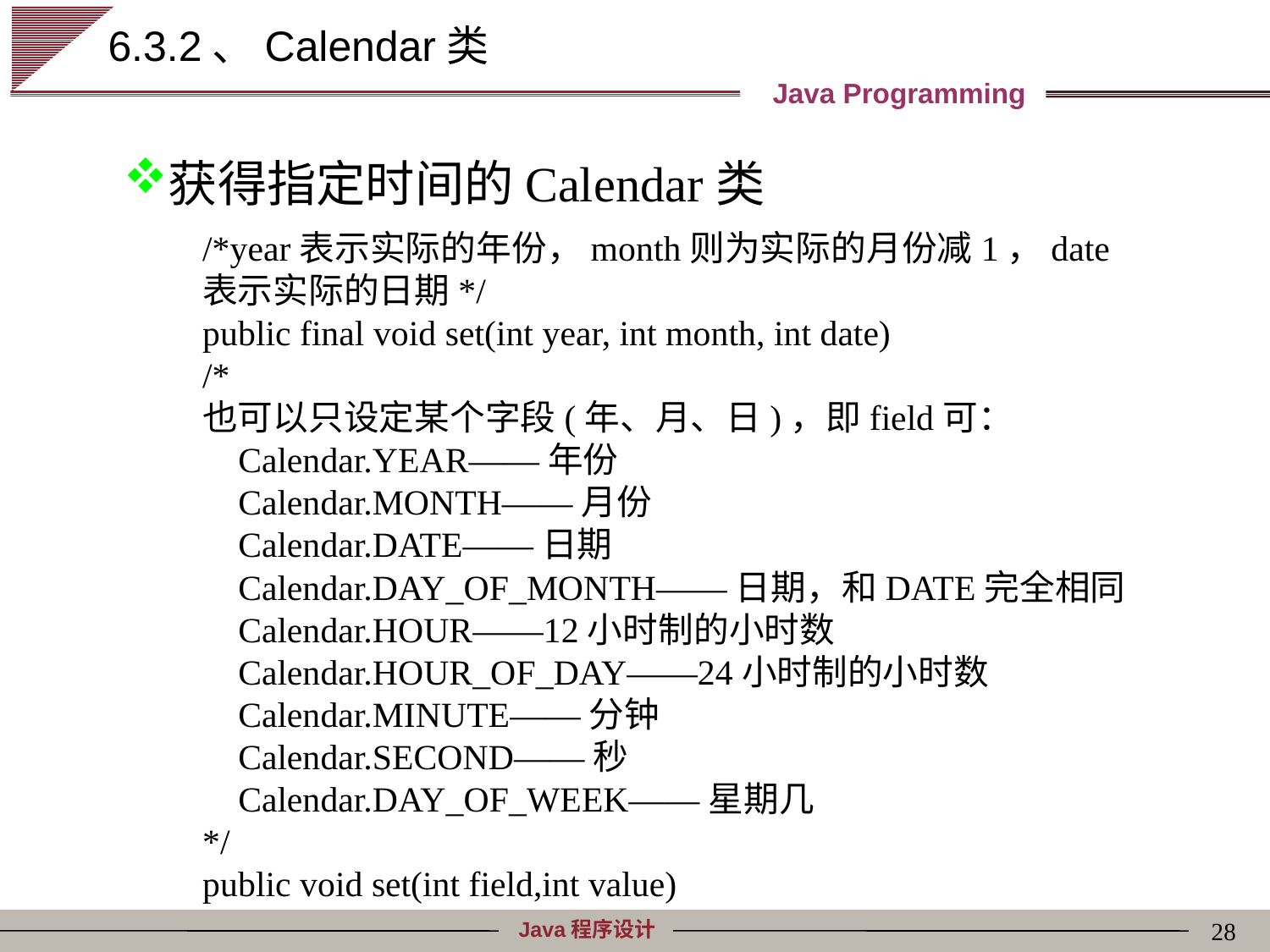

# 6.3.2、Calendar类
获得指定时间的Calendar类
/*year表示实际的年份，month则为实际的月份减1，date表示实际的日期*/
public final void set(int year, int month, int date)
/*
也可以只设定某个字段(年、月、日)，即field可：
    Calendar.YEAR——年份
    Calendar.MONTH——月份
    Calendar.DATE——日期
    Calendar.DAY_OF_MONTH——日期，和DATE完全相同
    Calendar.HOUR——12小时制的小时数
    Calendar.HOUR_OF_DAY——24小时制的小时数
    Calendar.MINUTE——分钟
    Calendar.SECOND——秒
    Calendar.DAY_OF_WEEK——星期几
*/
public void set(int field,int value)